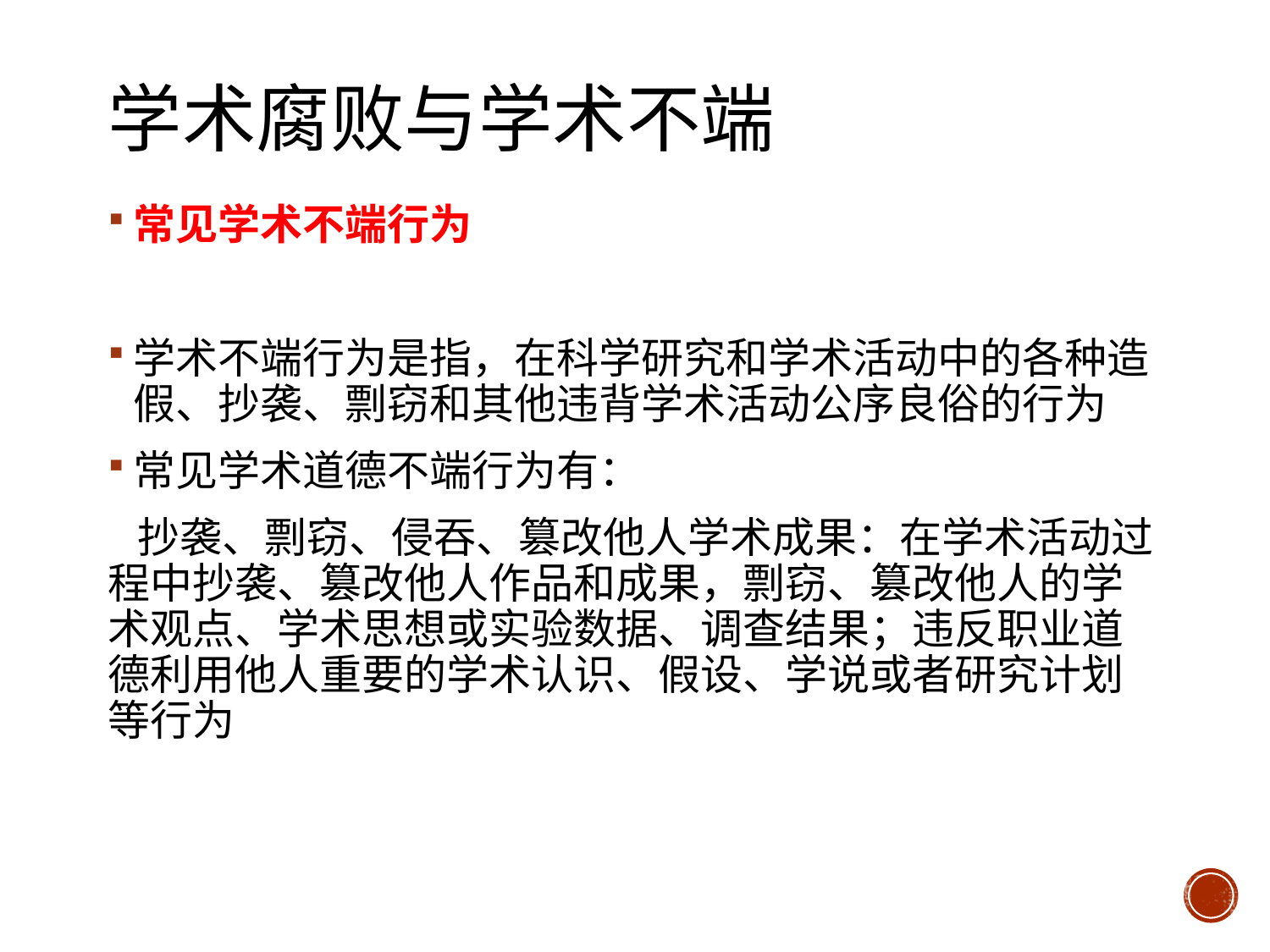

# 学术腐败与学术不端
常见学术不端行为

学术不端行为是指，在科学研究和学术活动中的各种造假、抄袭、剽窃和其他违背学术活动公序良俗的行为
常见学术道德不端行为有：
  抄袭、剽窃、侵吞、篡改他人学术成果：在学术活动过程中抄袭、篡改他人作品和成果，剽窃、篡改他人的学术观点、学术思想或实验数据、调查结果；违反职业道德利用他人重要的学术认识、假设、学说或者研究计划等行为